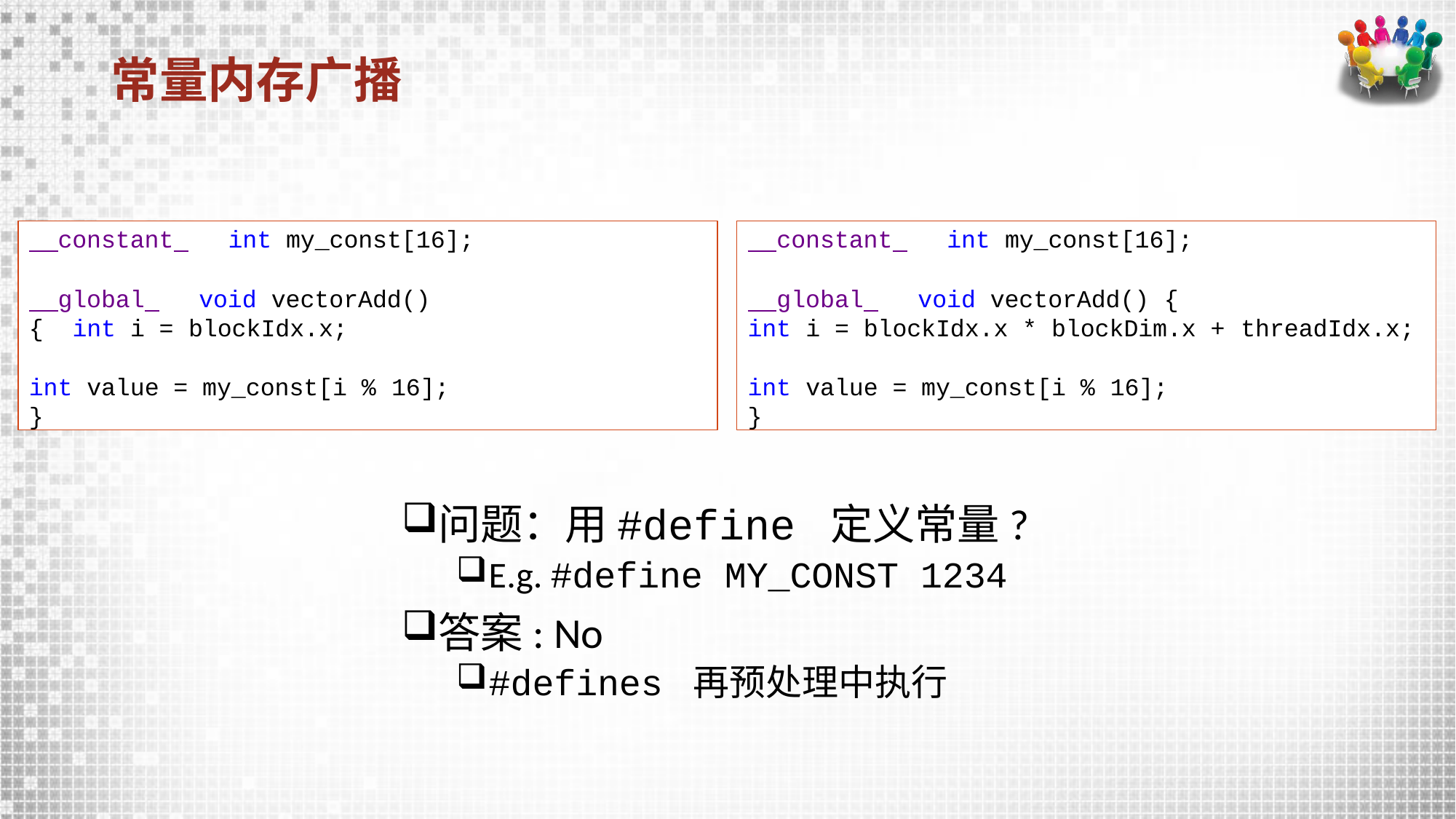

# 常量内存广播
  constant 	int my_const[16];

  global 	void vectorAdd() {  int i = blockIdx.x;

int value = my_const[i % 16];
}
  constant 	int my_const[16];

  global 	void vectorAdd() {
int i = blockIdx.x * blockDim.x + threadIdx.x;

int value = my_const[i % 16];
}
问题：用#define 定义常量?
E.g. #define MY_CONST 1234
答案: No
#defines 再预处理中执行